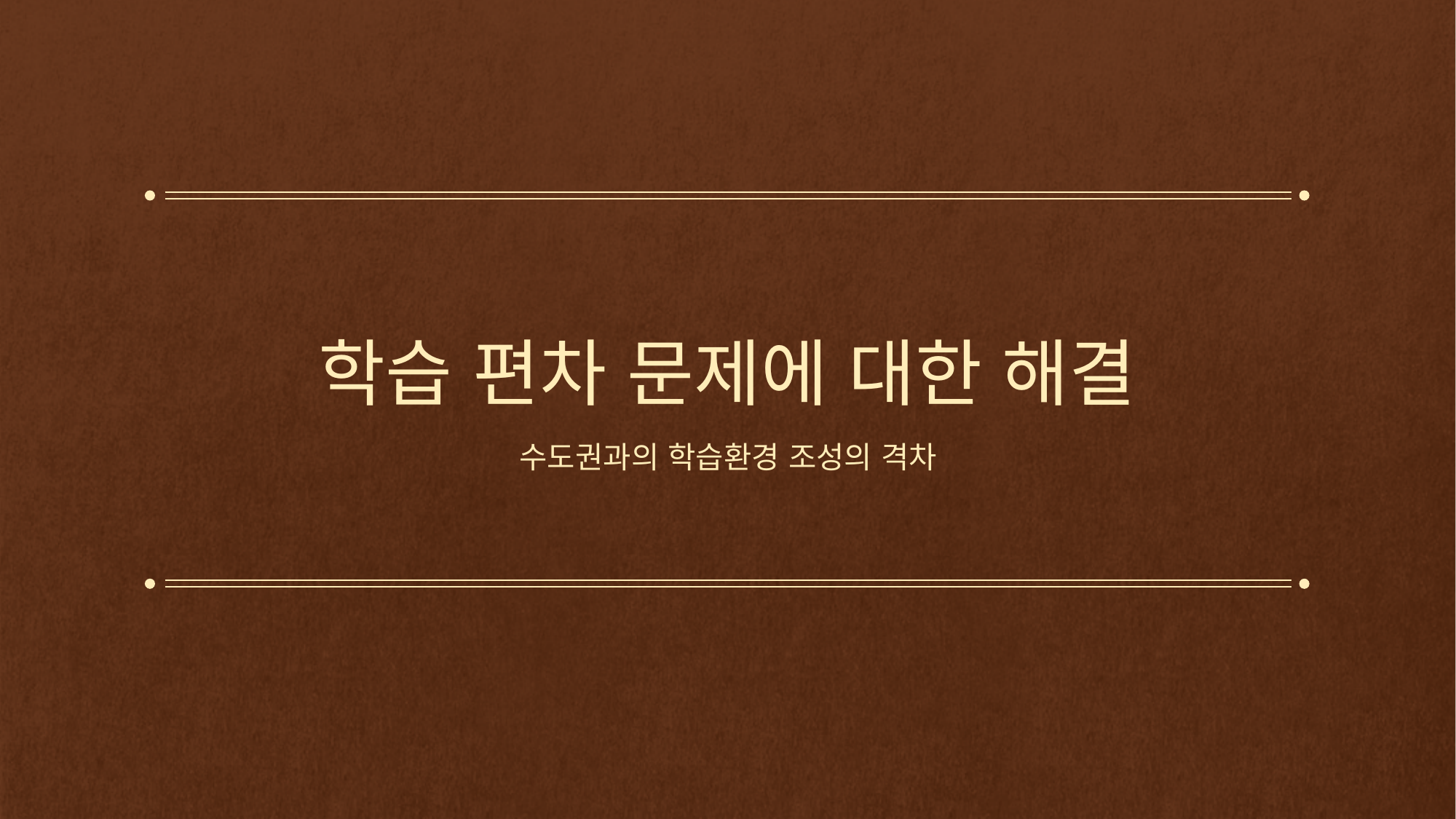

# 학습 편차 문제에 대한 해결
수도권과의 학습환경 조성의 격차